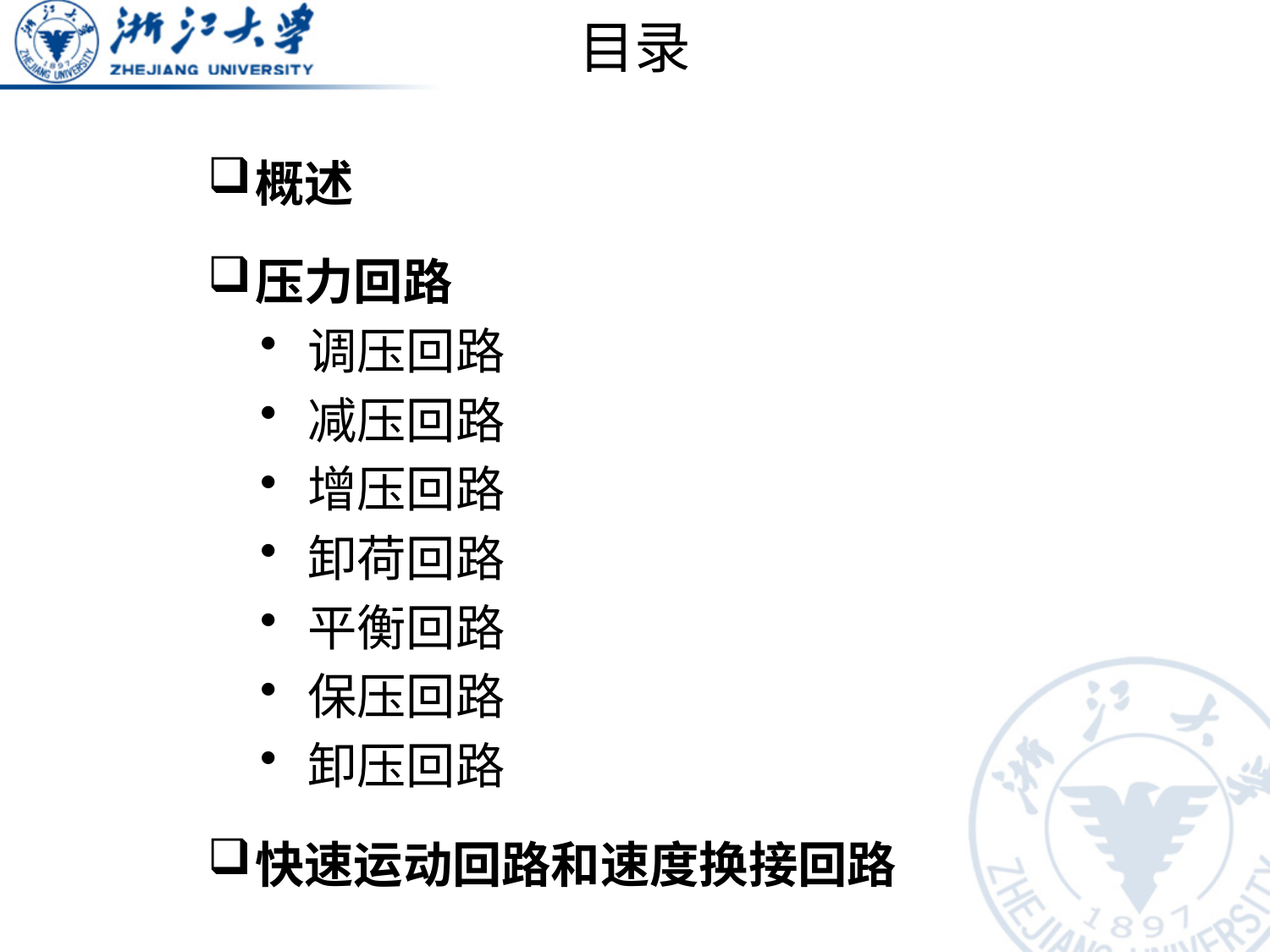

# 目录
概述
压力回路
调压回路
减压回路
增压回路
卸荷回路
平衡回路
保压回路
卸压回路
快速运动回路和速度换接回路